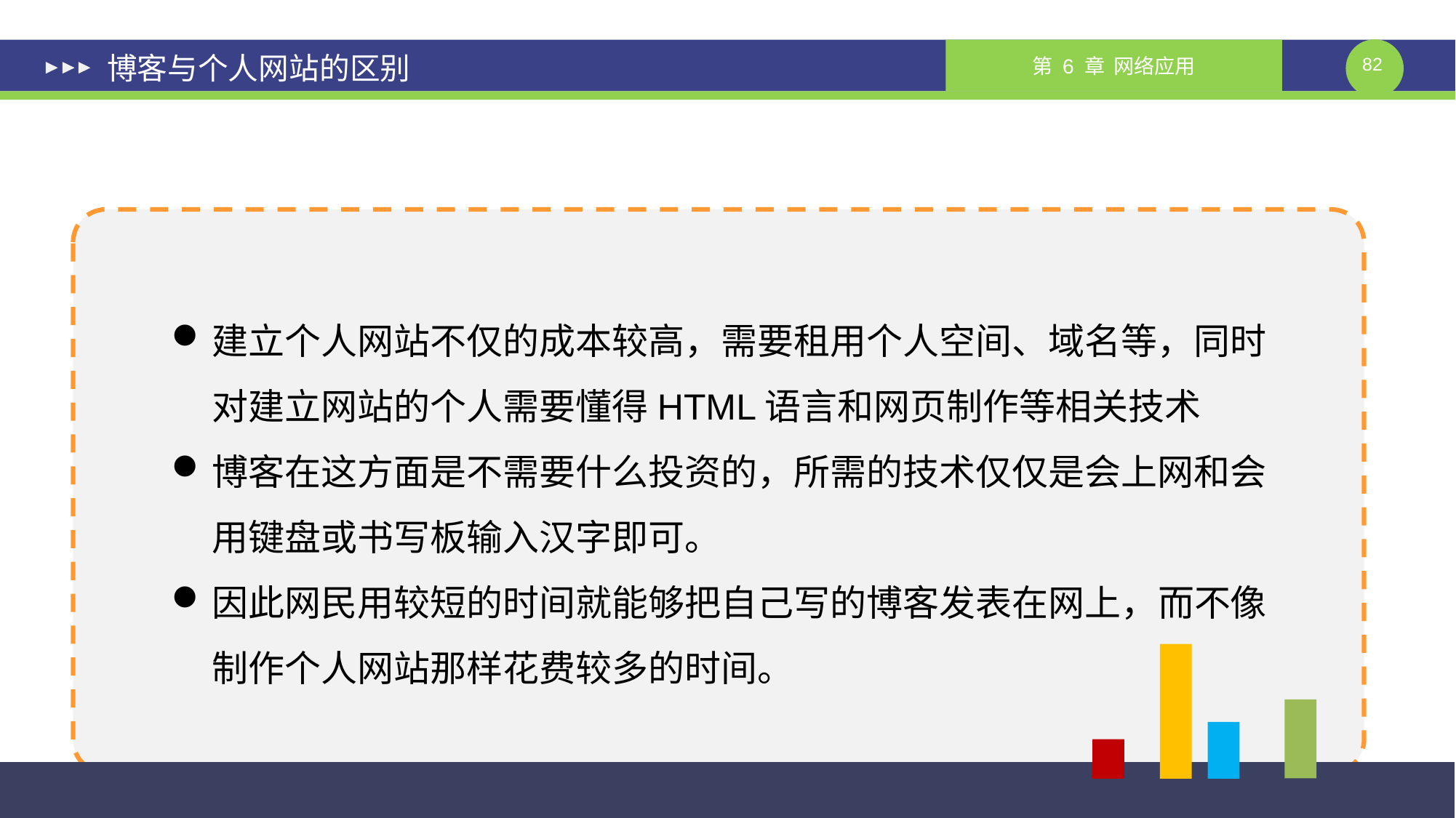

# 博客与个人网站的区别

建立个人网站不仅的成本较高，需要租用个人空间、域名等，同时对建立网站的个人需要懂得HTML语言和网页制作等相关技术
博客在这方面是不需要什么投资的，所需的技术仅仅是会上网和会用键盘或书写板输入汉字即可。
因此网民用较短的时间就能够把自己写的博客发表在网上，而不像制作个人网站那样花费较多的时间。

课件制作人：谢钧  谢希仁